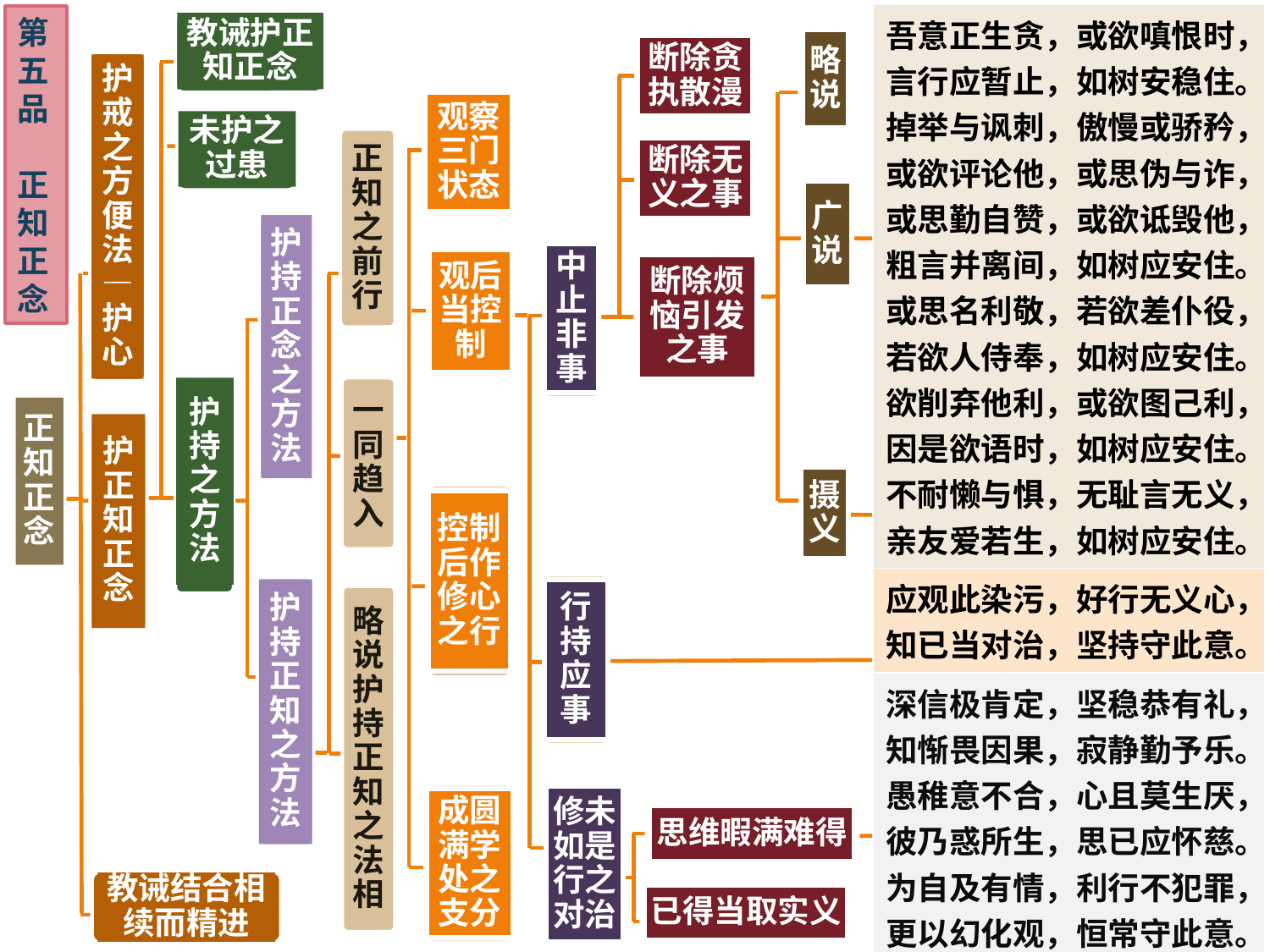

| 吾意正生贪，或欲嗔恨时，言行应暂止，如树安稳住。掉举与讽刺，傲慢或骄矜，或欲评论他，或思伪与诈，或思勤自赞，或欲诋毁他，粗言并离间，如树应安住。或思名利敬，若欲差仆役，若欲人侍奉，如树应安住。欲削弃他利，或欲图己利，因是欲语时，如树应安住。不耐懒与惧，无耻言无义，亲友爱若生，如树应安住。 |
| --- |
| 应观此染污，好行无义心，知已当对治，坚持守此意。 |
| 深信极肯定，坚稳恭有礼，知惭畏因果，寂静勤予乐。愚稚意不合，心且莫生厌，彼乃惑所生，思已应怀慈。为自及有情，利行不犯罪，更以幻化观，恒常守此意。 |
| 吾当再三思，历劫得暇满，故应持此心，不动如须弥。 |
第五品
   正知正念

教诫护正知正念

略说

断除贪执散漫

护戒之方便法—护心

观察三门状态

未护之过患

正知之前行

断除无义之事

广说

护持正念之方法

中止非事

观后当控制

断除烦恼引发之事

护持之方法

一同趋入

正知正念

护正知正念

摄义

控制后作修心之行

行持应事

护持正知之方法

略说护持正知之法相

成圆满学处之支分
修未如是行之对治

思维暇满难得

教诫结合相续而精进
6

已得当取实义